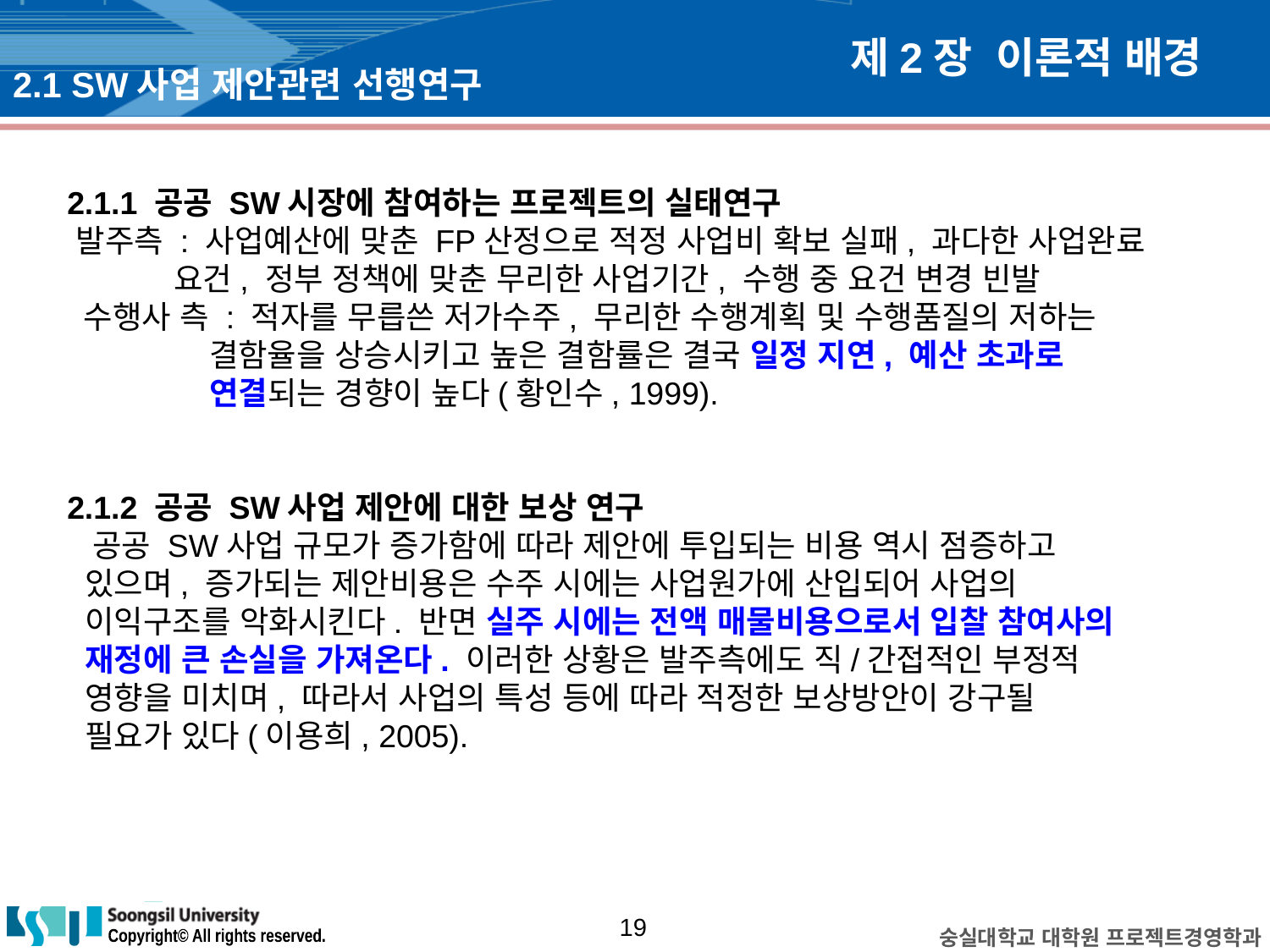

# 제2장  이론적 배경
2.1 SW사업 제안관련 선행연구
2.1.1 공공 SW시장에 참여하는 프로젝트의 실태연구
 발주측 : 사업예산에 맞춘 FP산정으로 적정 사업비 확보 실패, 과다한 사업완료
            요건, 정부 정책에 맞춘 무리한 사업기간, 수행 중 요건 변경 빈발
 수행사 측 : 적자를 무릅쓴 저가수주, 무리한 수행계획 및 수행품질의 저하는
                결함율을 상승시키고 높은 결함률은 결국 일정 지연, 예산 초과로
                연결되는 경향이 높다(황인수, 1999).

2.1.2 공공 SW사업 제안에 대한 보상 연구
  공공 SW사업 규모가 증가함에 따라 제안에 투입되는 비용 역시 점증하고
  있으며, 증가되는 제안비용은 수주 시에는 사업원가에 산입되어 사업의
  이익구조를 악화시킨다. 반면 실주 시에는 전액 매물비용으로서 입찰 참여사의
  재정에 큰 손실을 가져온다. 이러한 상황은 발주측에도 직/간접적인 부정적
  영향을 미치며, 따라서 사업의 특성 등에 따라 적정한 보상방안이 강구될
  필요가 있다(이용희, 2005).